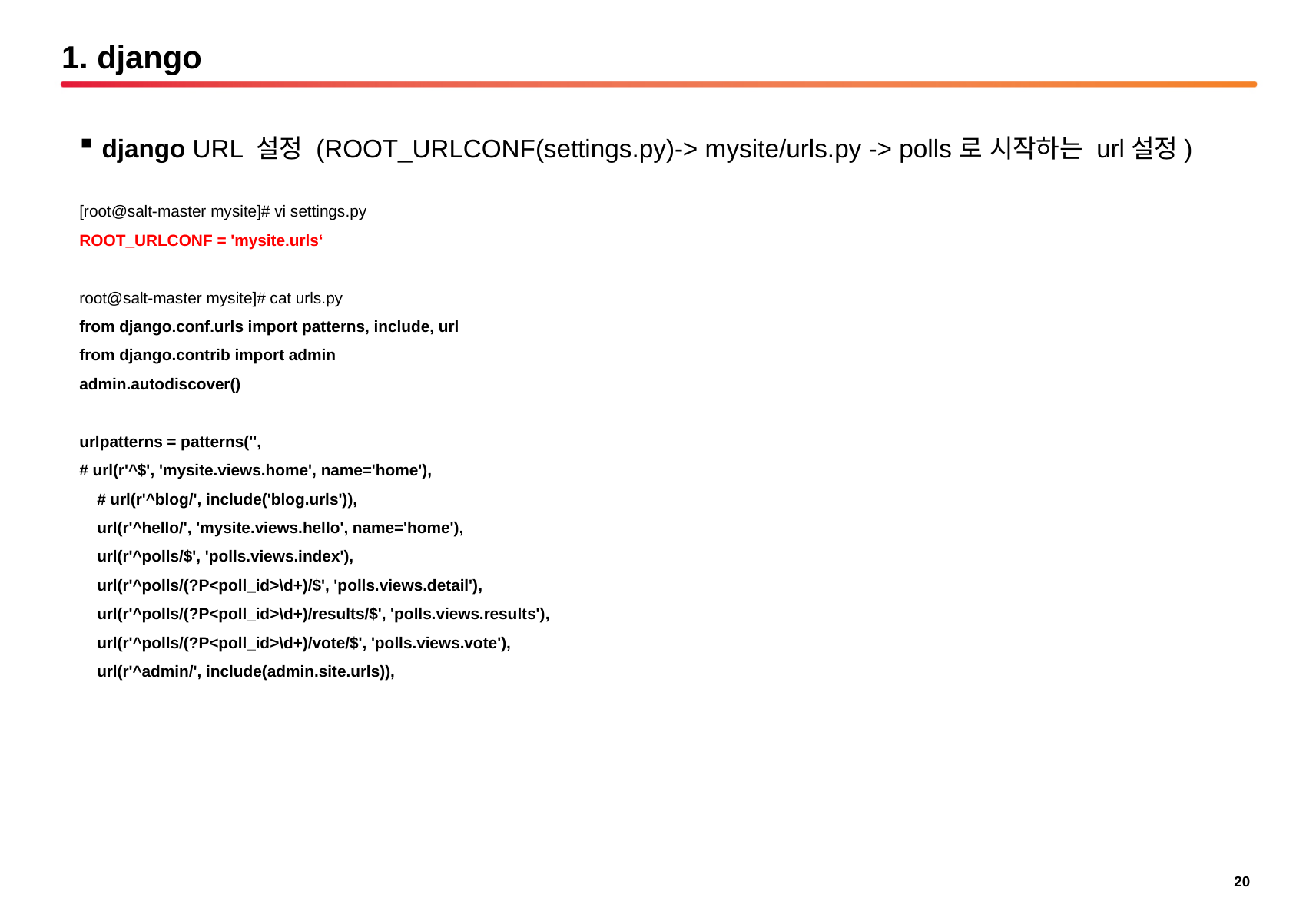

# 1. django
django URL 설정 (ROOT_URLCONF(settings.py)-> mysite/urls.py -> polls로 시작하는 url설정)

[root@salt-master mysite]# vi settings.py
ROOT_URLCONF = 'mysite.urls‘

root@salt-master mysite]# cat urls.py
from django.conf.urls import patterns, include, url
from django.contrib import admin
admin.autodiscover()

urlpatterns = patterns('',
# url(r'^$', 'mysite.views.home', name='home'),
    # url(r'^blog/', include('blog.urls')),
    url(r'^hello/', 'mysite.views.hello', name='home'),
    url(r'^polls/$', 'polls.views.index'),
    url(r'^polls/(?P<poll_id>\d+)/$', 'polls.views.detail'),
    url(r'^polls/(?P<poll_id>\d+)/results/$', 'polls.views.results'),
    url(r'^polls/(?P<poll_id>\d+)/vote/$', 'polls.views.vote'),
    url(r'^admin/', include(admin.site.urls)),